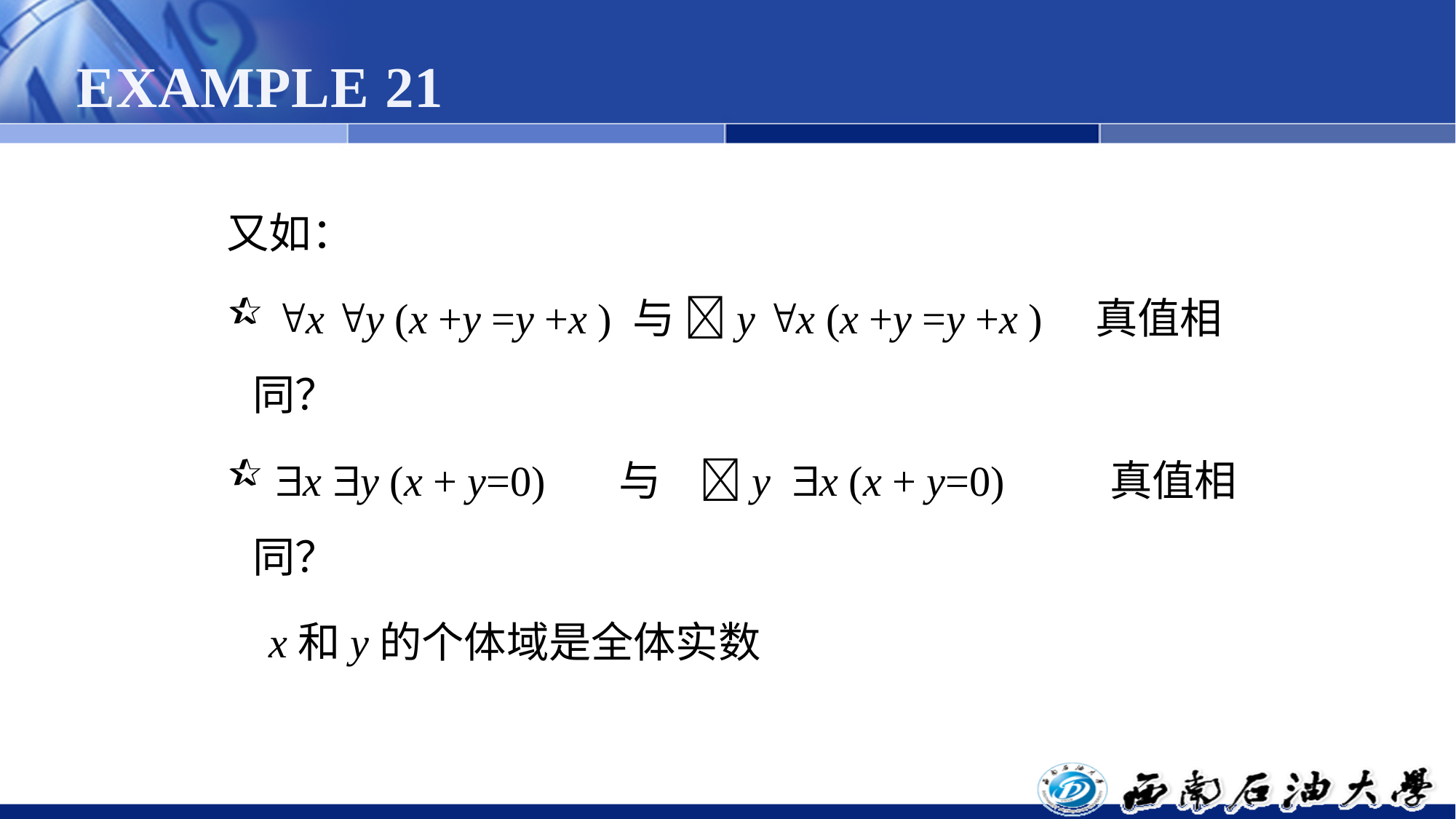

# EXAMPLE 21
又如：
 ∀x ∀y (x +y =y +x ) 与 ∀y ∀x (x +y =y +x )    真值相同？
 ∃x ∃y (x + y=0)      与    ∃y  ∃x (x + y=0)         真值相同？
    x和y的个体域是全体实数